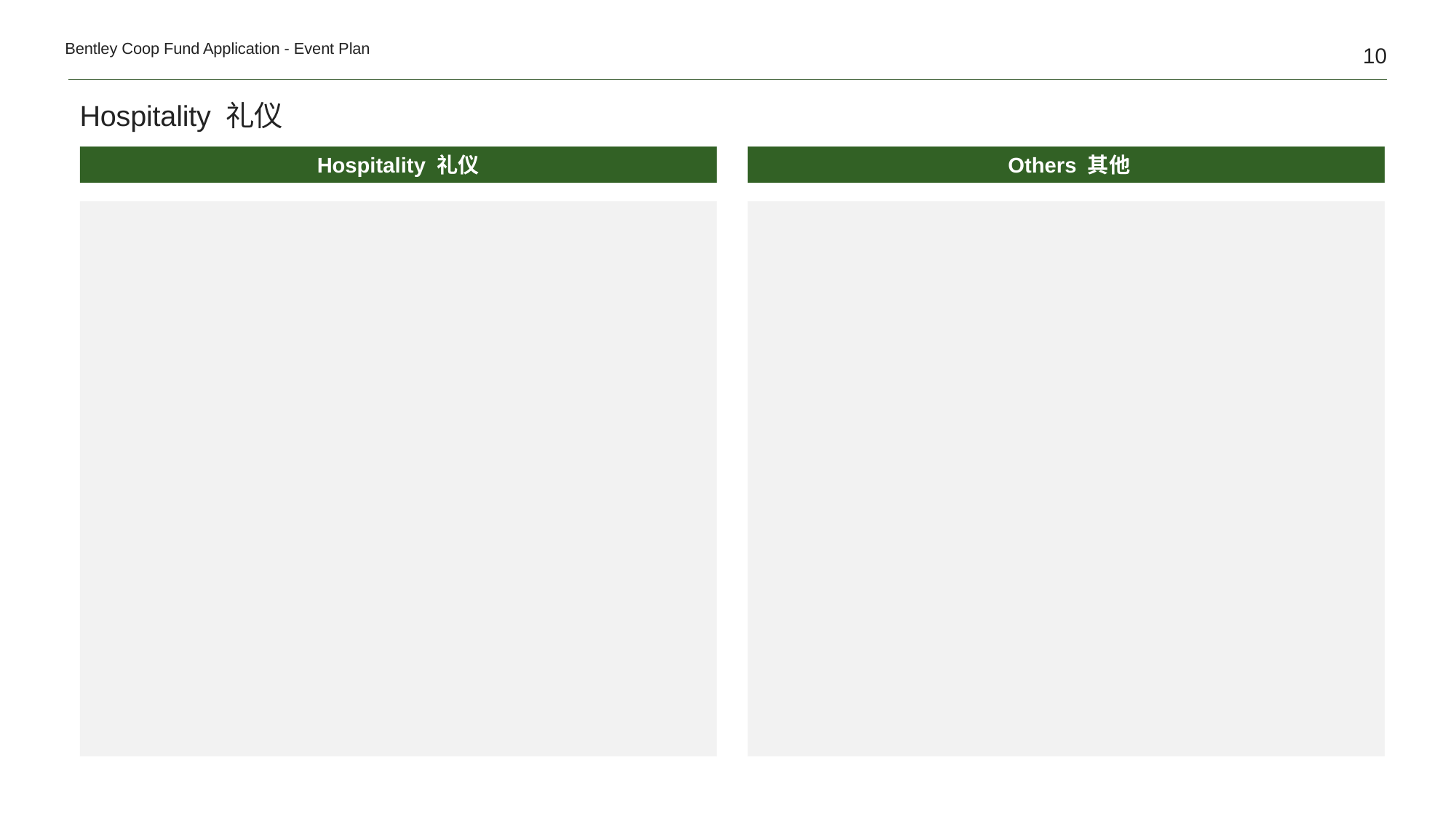

10
Bentley Coop Fund Application - Event Plan
Hospitality 礼仪
Hospitality 礼仪
 Others 其他